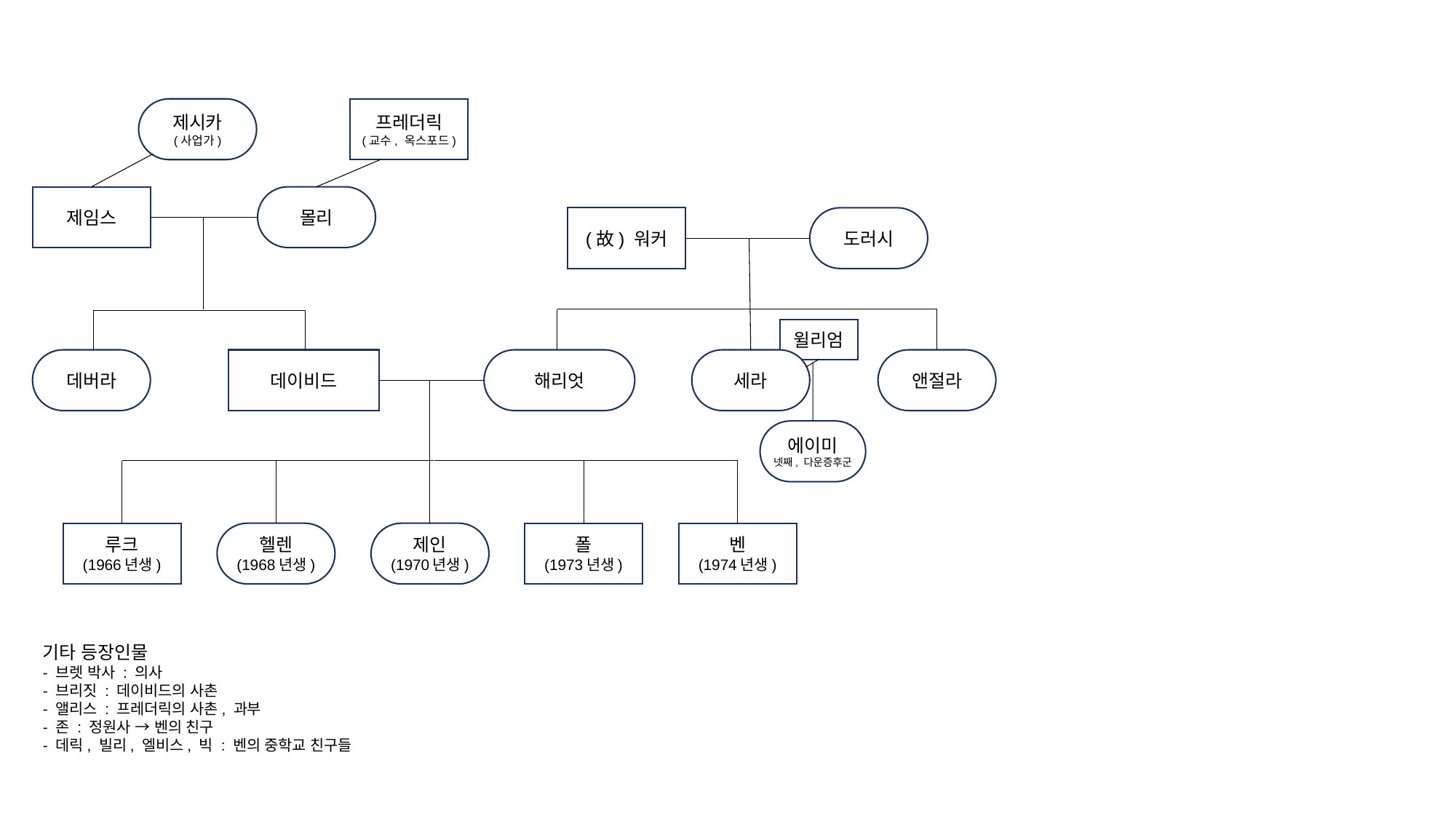

제시카
(사업가)
프레더릭
(교수, 옥스포드)
제임스
몰리
(故) 워커
도러시
윌리엄
데버라
데이비드
해리엇
세라
앤절라
에이미
넷째, 다운증후군
루크
(1966년생)
헬렌
(1968년생)
제인
(1970년생)
폴
(1973년생)
벤
(1974년생)
기타 등장인물
- 브렛 박사 : 의사
- 브리짓 : 데이비드의 사촌
- 앨리스 : 프레더릭의 사촌, 과부
- 존 : 정원사 → 벤의 친구
- 데릭, 빌리, 엘비스, 빅 : 벤의 중학교 친구들